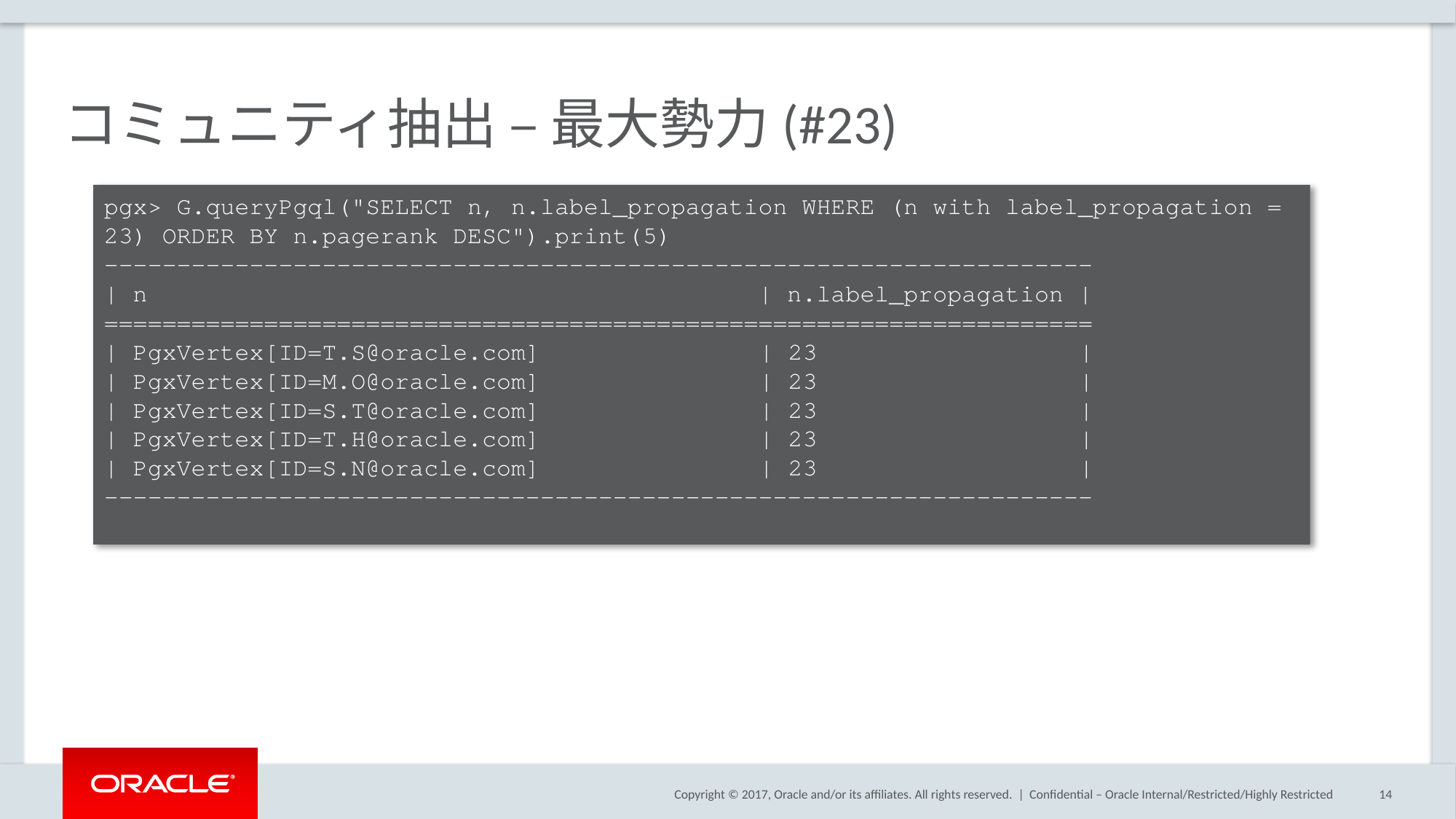

# コミュニティ抽出 – 最大勢力(#23)
pgx> G.queryPgql("SELECT n, n.label_propagation WHERE (n with label_propagation = 23) ORDER BY n.pagerank DESC").print(5)
--------------------------------------------------------------------
| n                                          | n.label_propagation |
====================================================================
| PgxVertex[ID=T.S@oracle.com]      		| 23                  |
| PgxVertex[ID=M.O@oracle.com]       		| 23                  |
| PgxVertex[ID=S.T@oracle.com]  		| 23                  |
| PgxVertex[ID=T.H@oracle.com]        	| 23                  |
| PgxVertex[ID=S.N@oracle.com]      		| 23                  |
--------------------------------------------------------------------

Confidential – Oracle Internal/Restricted/Highly Restricted
14